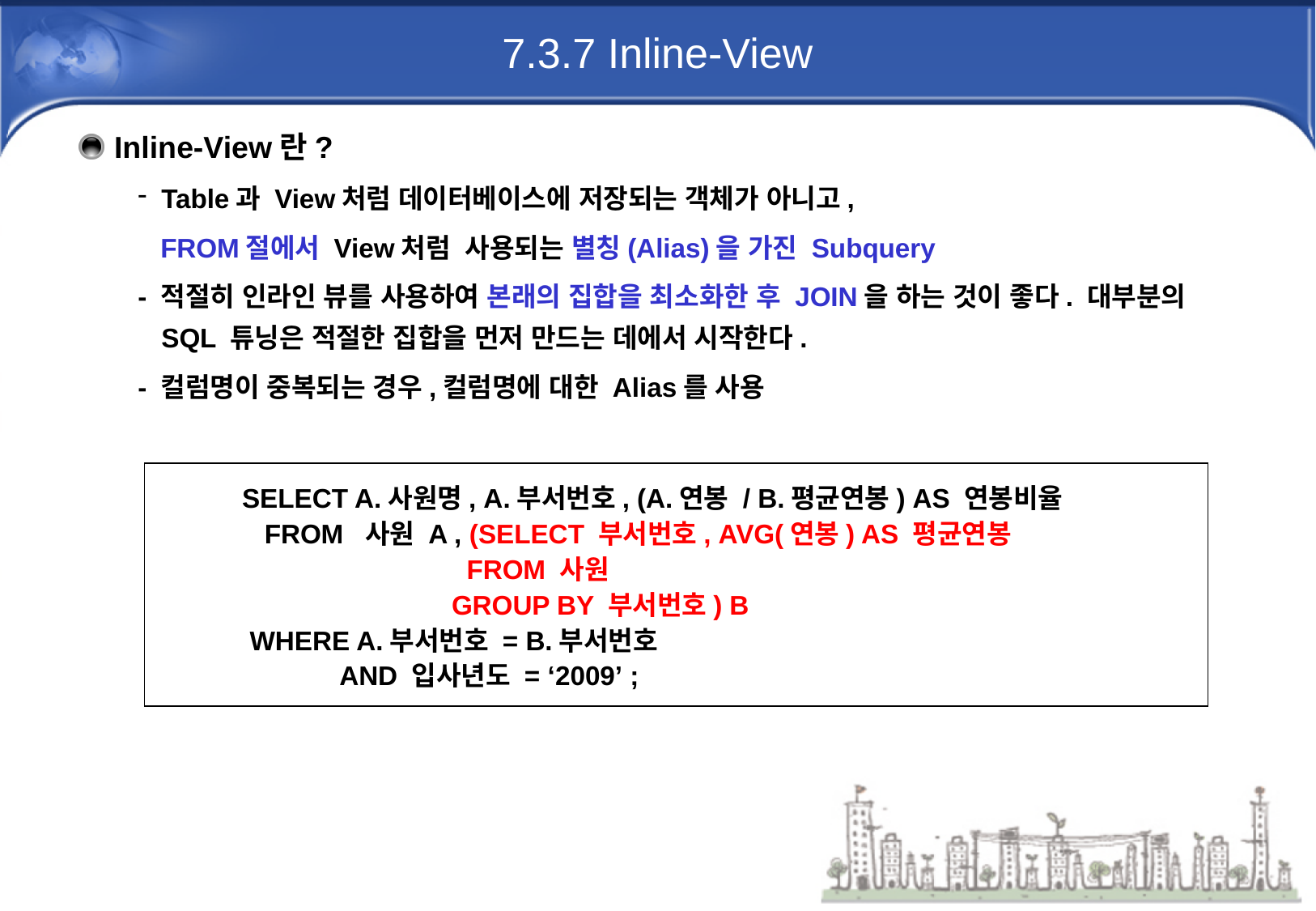

# 7.3.7 Inline-View
Inline-View란?
Table과 View처럼 데이터베이스에 저장되는 객체가 아니고,
   FROM절에서 View처럼  사용되는 별칭(Alias)을 가진 Subquery
- 적절히 인라인 뷰를 사용하여 본래의 집합을 최소화한 후 JOIN을 하는 것이 좋다. 대부분의 SQL 튜닝은 적절한 집합을 먼저 만드는 데에서 시작한다.
- 컬럼명이 중복되는 경우,컬럼명에 대한 Alias를 사용
    SELECT A.사원명, A.부서번호, (A.연봉 / B.평균연봉) AS 연봉비율
       FROM  사원 A , (SELECT 부서번호, AVG(연봉) AS 평균연봉
                                  FROM 사원
                                GROUP BY 부서번호) B
     WHERE A.부서번호 = B.부서번호
                 AND 입사년도 = ‘2009’ ;